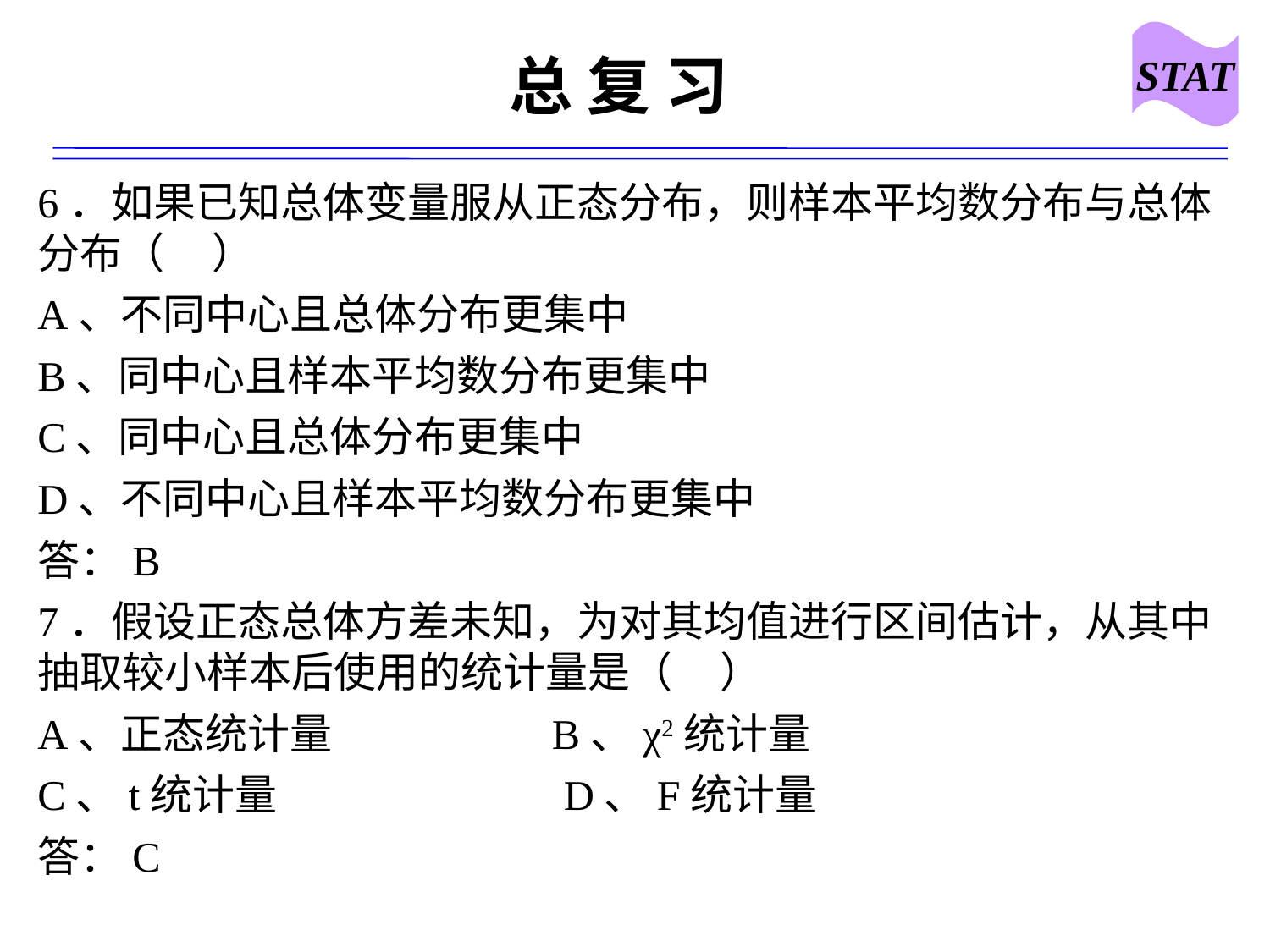

STAT
# 总 复 习

6．如果已知总体变量服从正态分布，则样本平均数分布与总体分布（     ）
A、不同中心且总体分布更集中
B、同中心且样本平均数分布更集中
C、同中心且总体分布更集中
D、不同中心且样本平均数分布更集中
答：B
7．假设正态总体方差未知，为对其均值进行区间估计，从其中抽取较小样本后使用的统计量是（     ）
A、正态统计量                      B、χ2统计量
C、t统计量                             D、F统计量
答：C